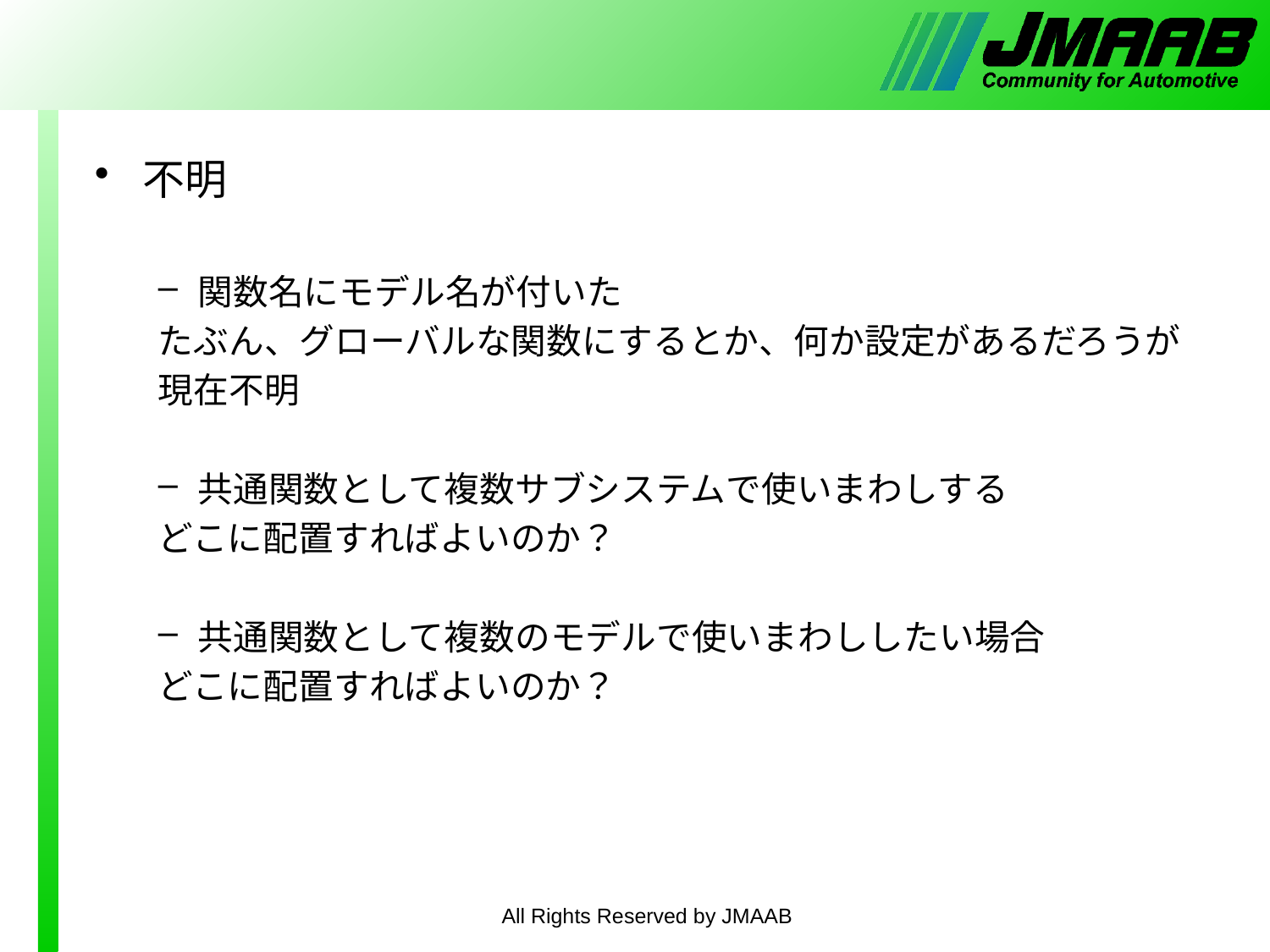

#
不明

関数名にモデル名が付いた
たぶん、グローバルな関数にするとか、何か設定があるだろうが
現在不明

共通関数として複数サブシステムで使いまわしする
どこに配置すればよいのか？

共通関数として複数のモデルで使いまわししたい場合
どこに配置すればよいのか？